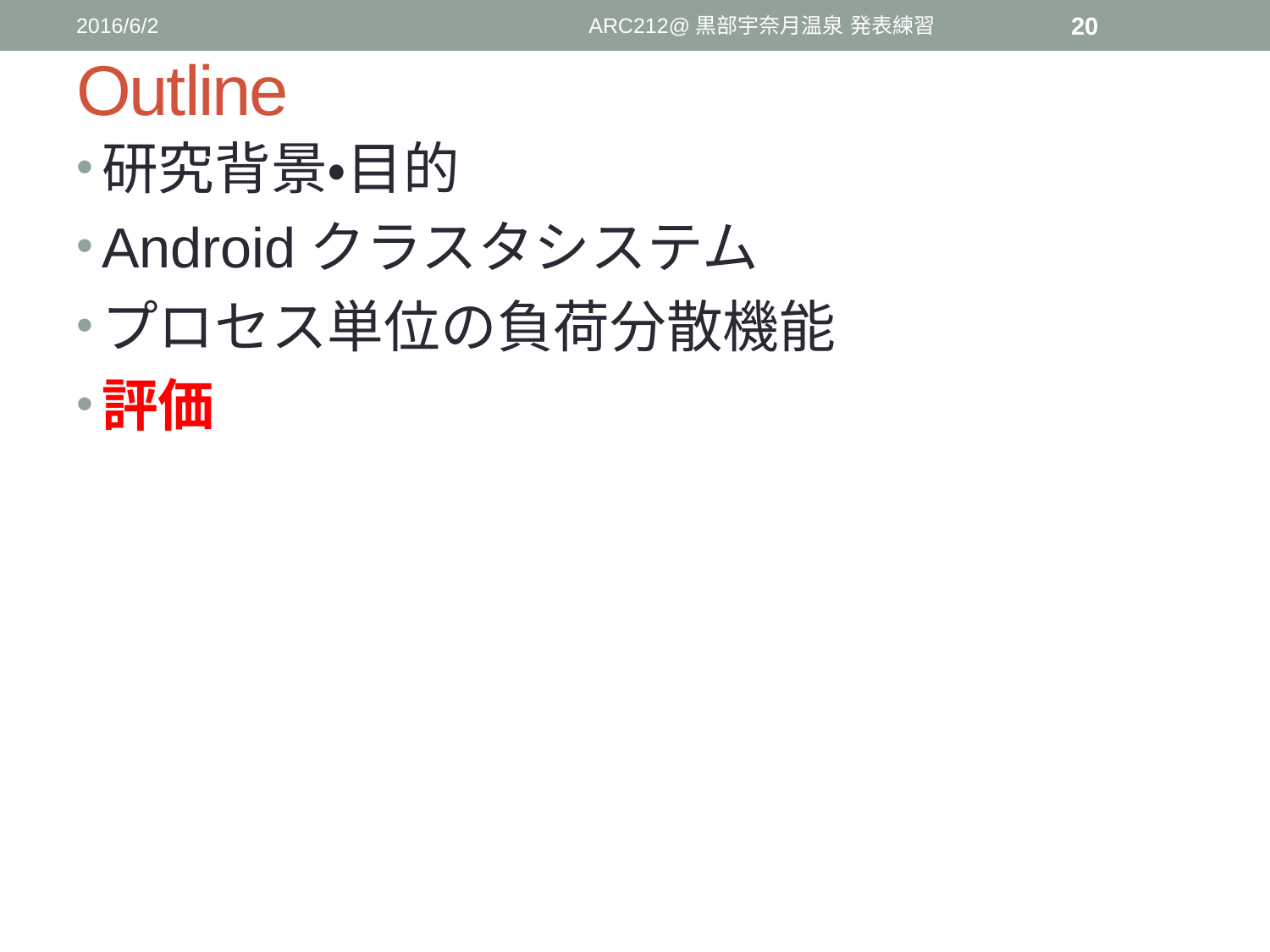

2016/6/2
ARC212@黒部宇奈月温泉 発表練習
20
Outline
研究背景・目的
Androidクラスタシステム
プロセス単位の負荷分散機能
評価